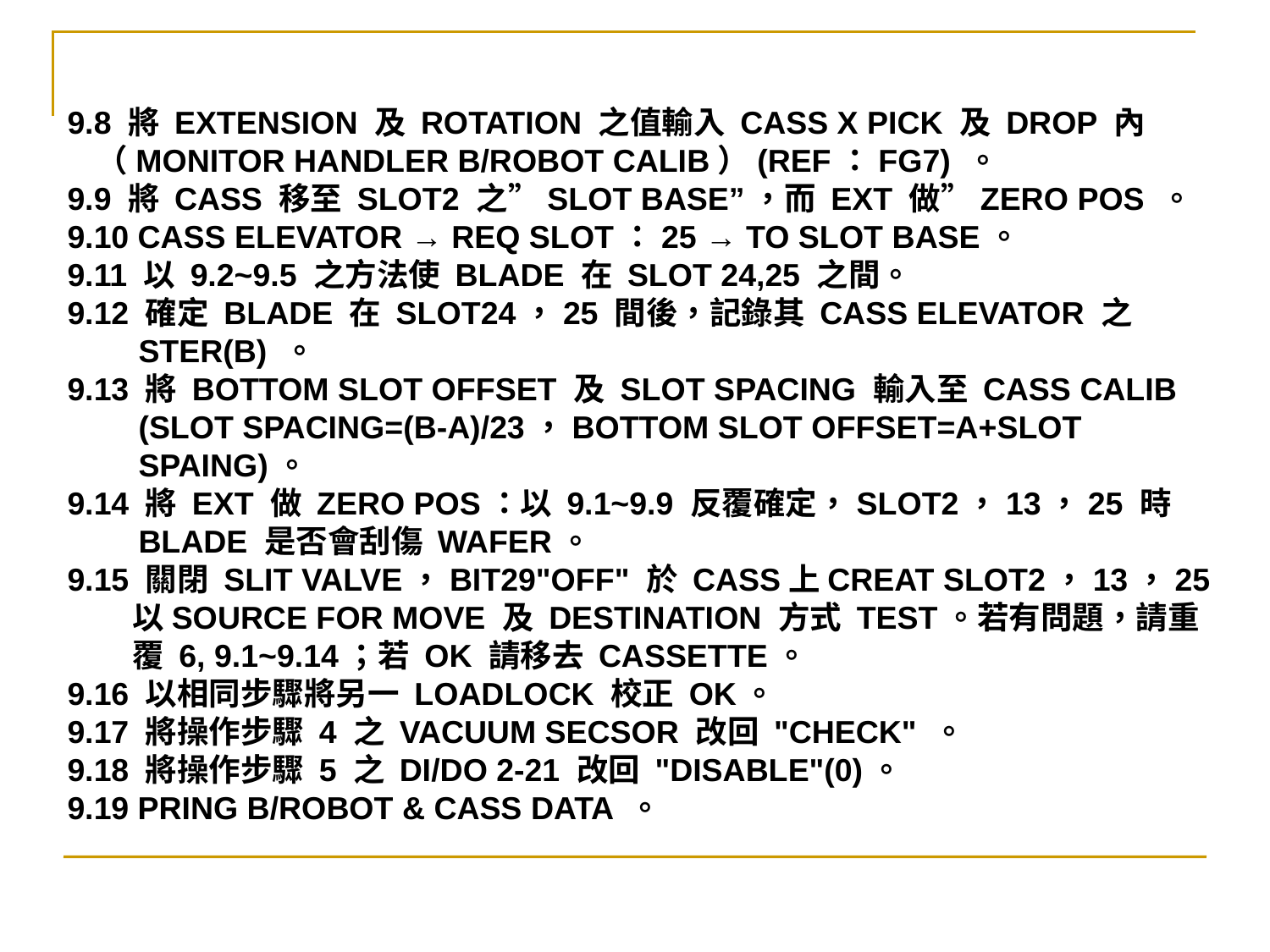

9.8 將 EXTENSION 及 ROTATION 之值輸入 CASS X PICK 及 DROP 內
   （MONITOR HANDLER B/ROBOT CALIB）(REF：FG7) 。
9.9 將 CASS 移至 SLOT2 之”SLOT BASE”，而 EXT 做”ZERO POS 。
9.10 CASS ELEVATOR → REQ SLOT：25 → TO SLOT BASE。
9.11 以 9.2~9.5 之方法使 BLADE 在 SLOT 24,25 之間。
9.12 確定 BLADE 在 SLOT24，25 間後，記錄其 CASS ELEVATOR 之
        STER(B) 。
9.13 將 BOTTOM SLOT OFFSET 及 SLOT SPACING 輸入至 CASS CALIB
        (SLOT SPACING=(B-A)/23，BOTTOM SLOT OFFSET=A+SLOT
        SPAING)。
9.14 將 EXT 做 ZERO POS：以 9.1~9.9 反覆確定，SLOT2，13，25 時
        BLADE 是否會刮傷 WAFER。
9.15 關閉 SLIT VALVE，BIT29"OFF" 於 CASS上CREAT SLOT2，13，25
        以SOURCE FOR MOVE 及 DESTINATION 方式 TEST。若有問題，請重
        覆 6, 9.1~9.14；若 OK 請移去 CASSETTE。
9.16 以相同步驟將另一 LOADLOCK 校正 OK。
9.17 將操作步驟 4 之 VACUUM SECSOR 改回 "CHECK" 。
9.18 將操作步驟 5 之 DI/DO 2-21 改回 "DISABLE"(0)。
9.19 PRING B/ROBOT & CASS DATA 。